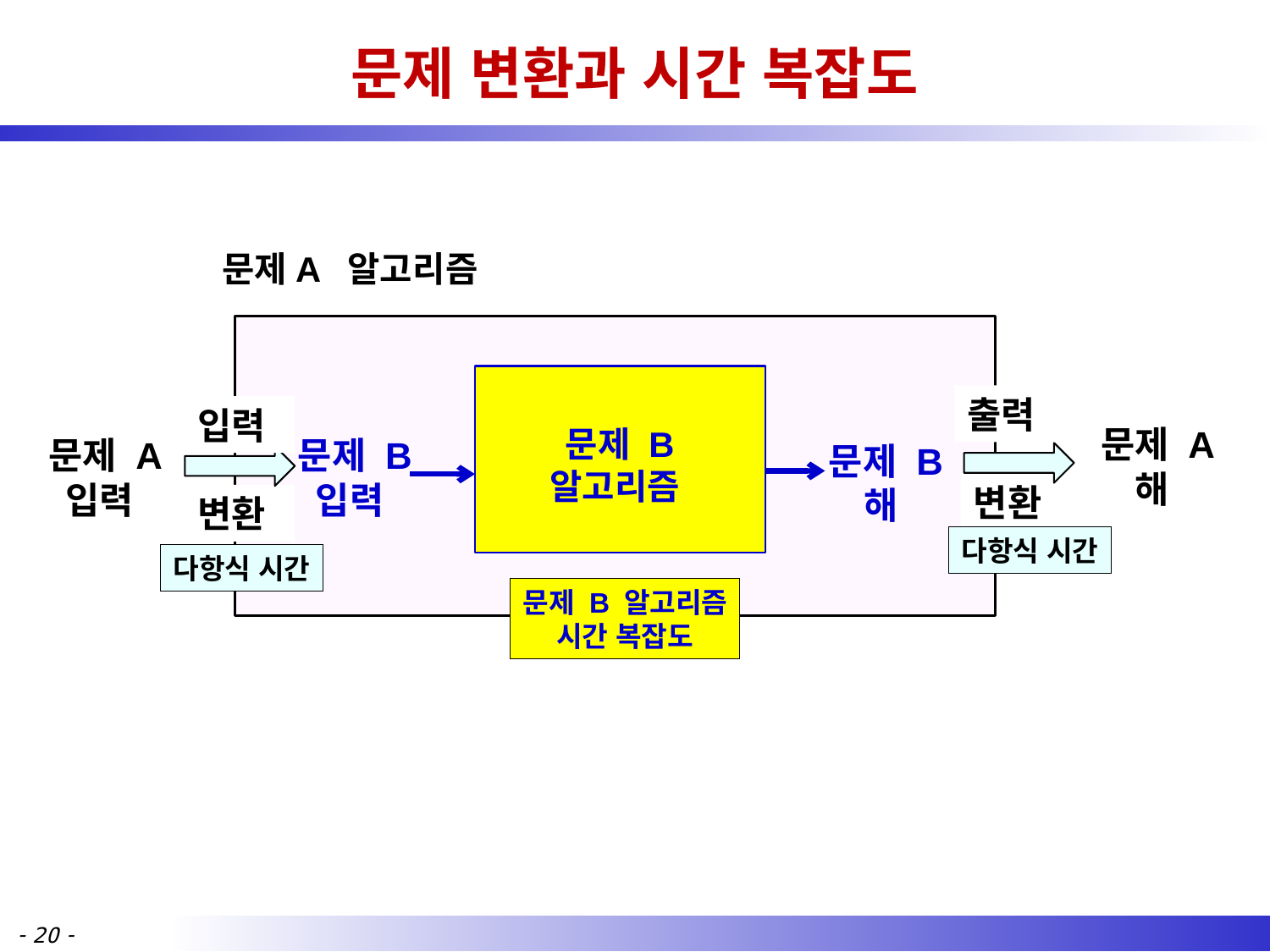

# 문제 변환과 시간 복잡도
문제A  알고리즘

출력
입력
문제 A 해
문제 B 알고리즘
문제 A 입력
문제 B 입력
문제 B 해

변환
변환
다항식 시간
다항식 시간
문제 B 알고리즘
시간 복잡도
- 20 -